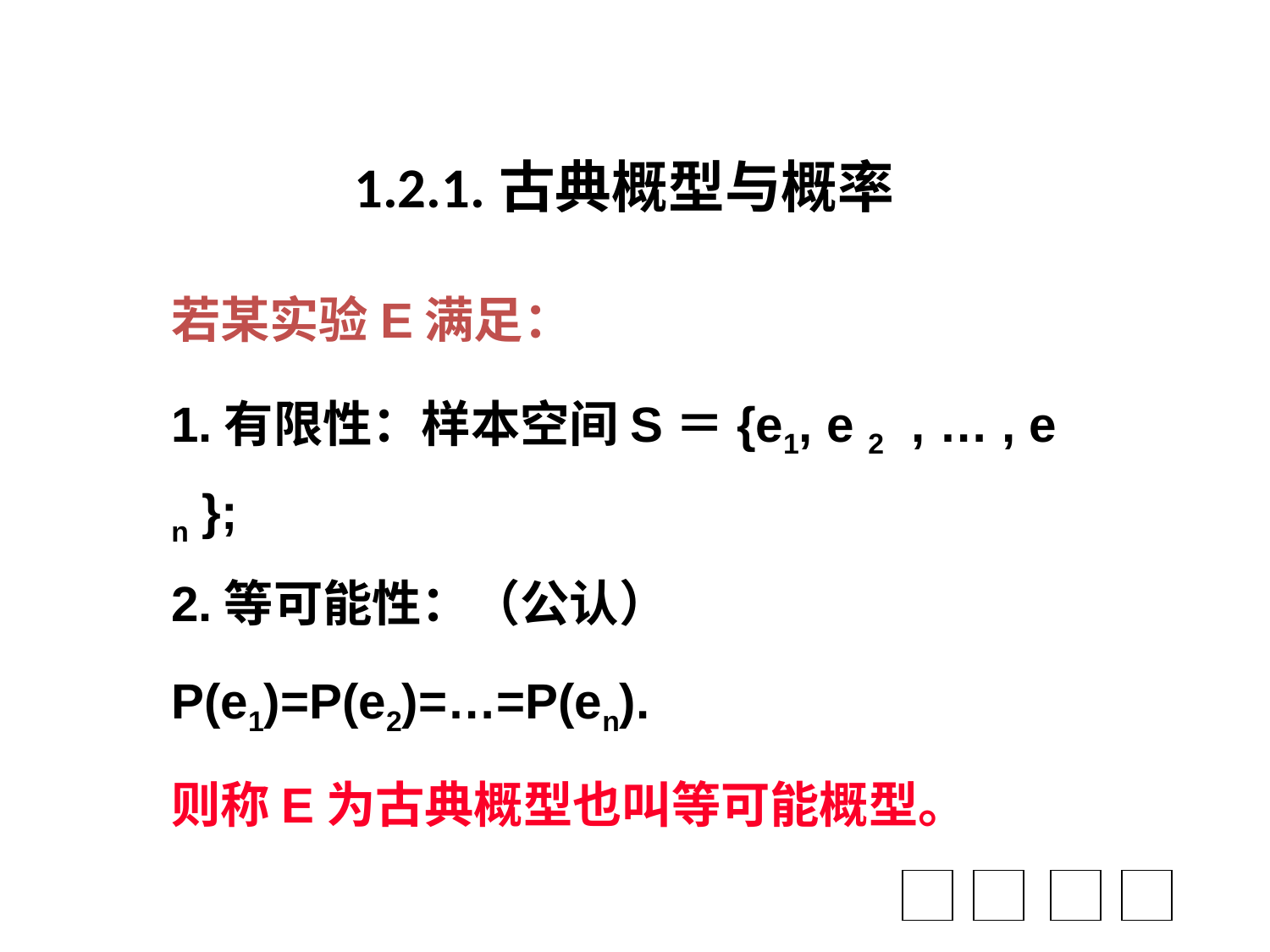

# 1.2.1.古典概型与概率
若某实验E满足：
1.有限性：样本空间S＝{e1, e 2  , … , e n };
2.等可能性：（公认）
P(e1)=P(e2)=…=P(en).
则称E为古典概型也叫等可能概型。